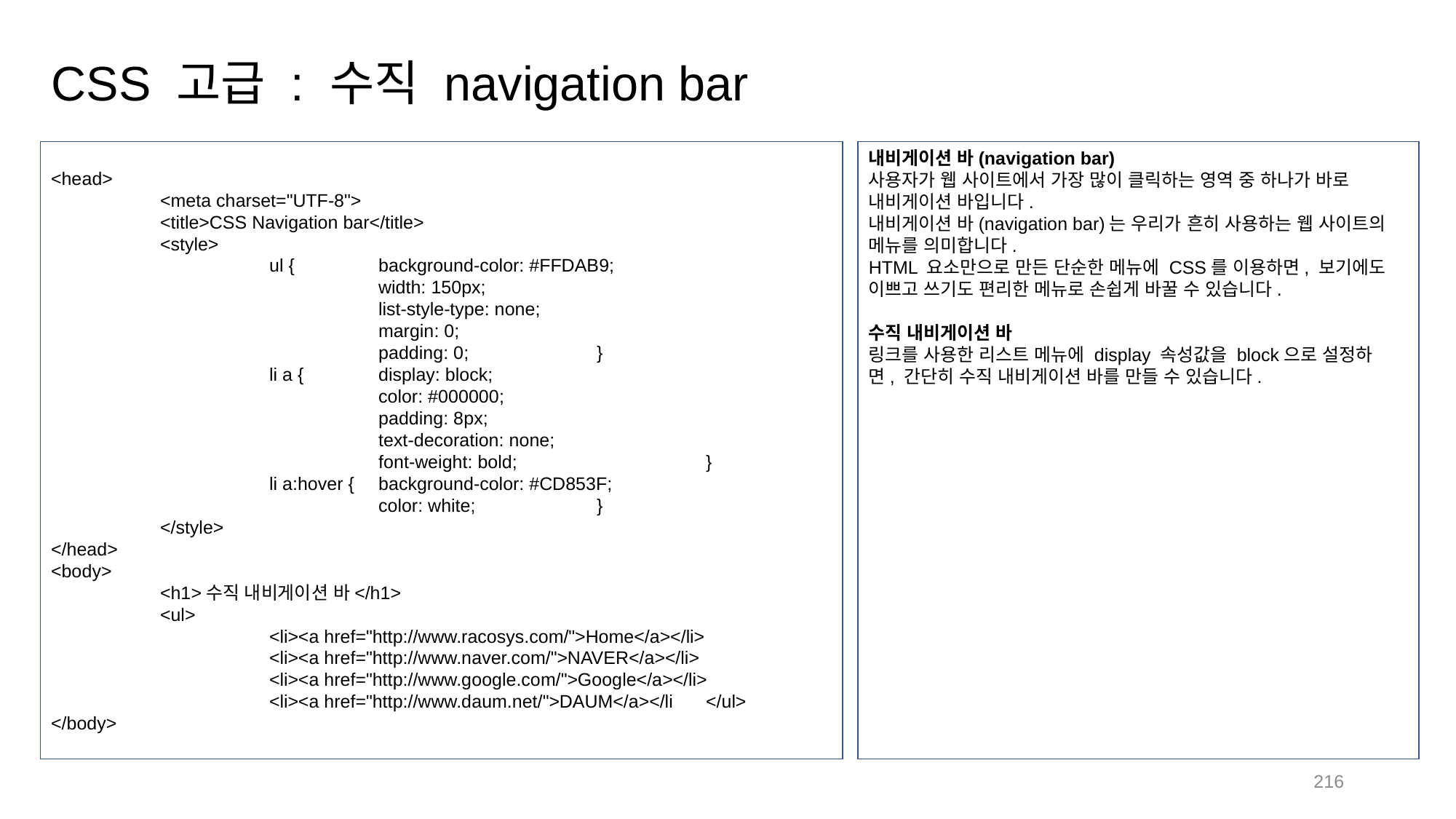

# CSS 고급 : 수직 navigation bar
<head>
	<meta charset="UTF-8">
	<title>CSS Navigation bar</title>
	<style>
		ul {	background-color: #FFDAB9;
			width: 150px;
			list-style-type: none;
			margin: 0;
			padding: 0;		}
		li a {	display: block;
			color: #000000;
			padding: 8px;
			text-decoration: none;
			font-weight: bold;		}
		li a:hover {	background-color: #CD853F;
			color: white;		}
	</style>
</head>
<body>
	<h1>수직 내비게이션 바</h1>
	<ul>
		<li><a href="http://www.racosys.com/">Home</a></li>
		<li><a href="http://www.naver.com/">NAVER</a></li>
		<li><a href="http://www.google.com/">Google</a></li>
		<li><a href="http://www.daum.net/">DAUM</a></li 	</ul>
</body>
내비게이션 바(navigation bar)
사용자가 웹 사이트에서 가장 많이 클릭하는 영역 중 하나가 바로 내비게이션 바입니다.
내비게이션 바(navigation bar)는 우리가 흔히 사용하는 웹 사이트의 메뉴를 의미합니다.
HTML 요소만으로 만든 단순한 메뉴에 CSS를 이용하면, 보기에도 이쁘고 쓰기도 편리한 메뉴로 손쉽게 바꿀 수 있습니다.

수직 내비게이션 바
링크를 사용한 리스트 메뉴에 display 속성값을 block으로 설정하면, 간단히 수직 내비게이션 바를 만들 수 있습니다.

216